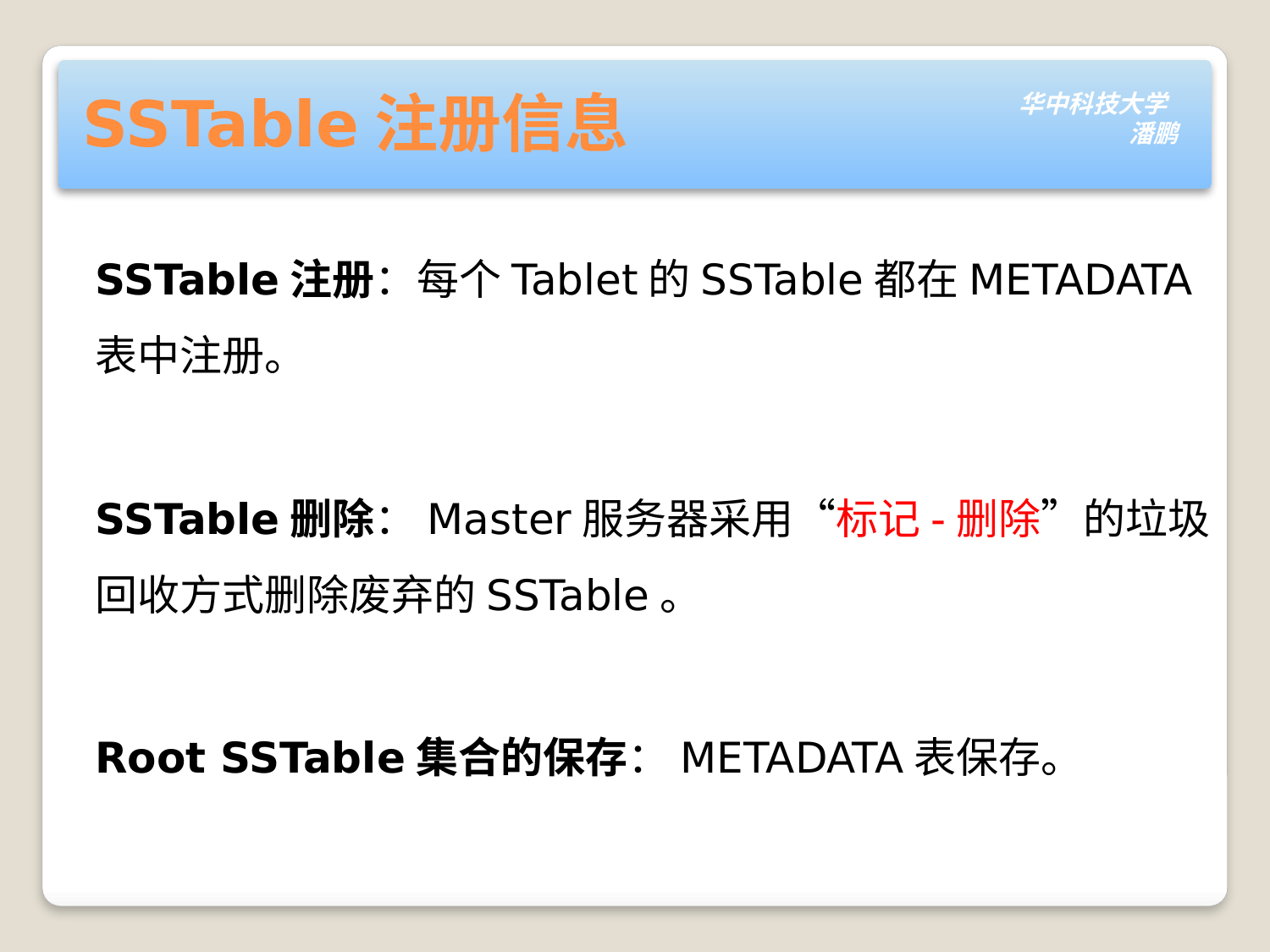

SSTable注册信息
SSTable注册：每个Tablet的SSTable都在METADATA表中注册。

SSTable删除：Master服务器采用“标记-删除”的垃圾回收方式删除废弃的SSTable。

Root SSTable集合的保存：METADATA表保存。